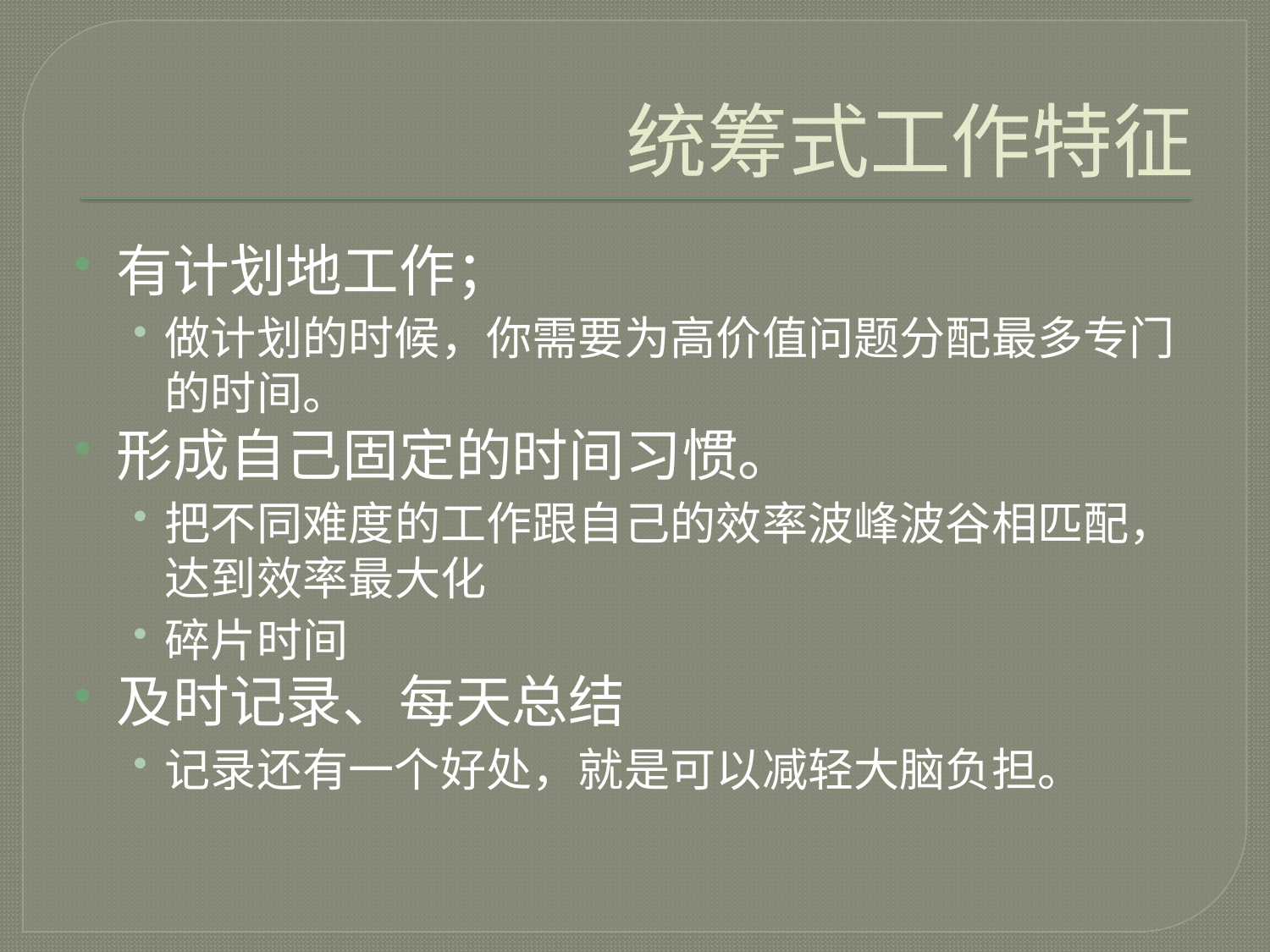

# 统筹式工作特征
有计划地工作；
做计划的时候，你需要为高价值问题分配最多专门的时间。
形成自己固定的时间习惯。
把不同难度的工作跟自己的效率波峰波谷相匹配，达到效率最大化
碎片时间
及时记录、每天总结
记录还有一个好处，就是可以减轻大脑负担。